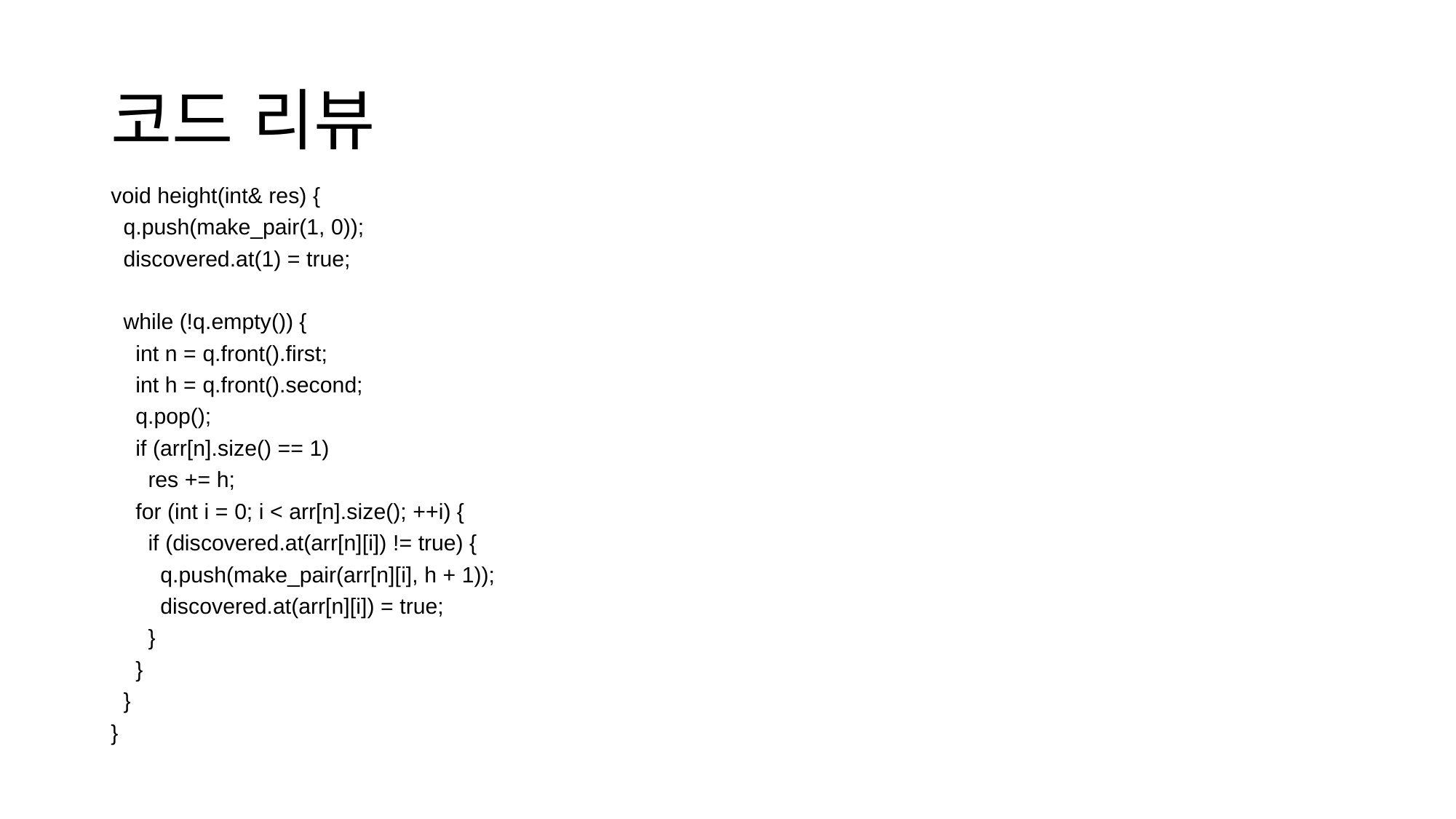

# 코드 리뷰
void height(int& res) {
  q.push(make_pair(1, 0));
  discovered.at(1) = true;

  while (!q.empty()) {
    int n = q.front().first;
    int h = q.front().second;
    q.pop();
    if (arr[n].size() == 1)
      res += h;
    for (int i = 0; i < arr[n].size(); ++i) {
      if (discovered.at(arr[n][i]) != true) {
        q.push(make_pair(arr[n][i], h + 1));
        discovered.at(arr[n][i]) = true;
      }
    }
  }
}